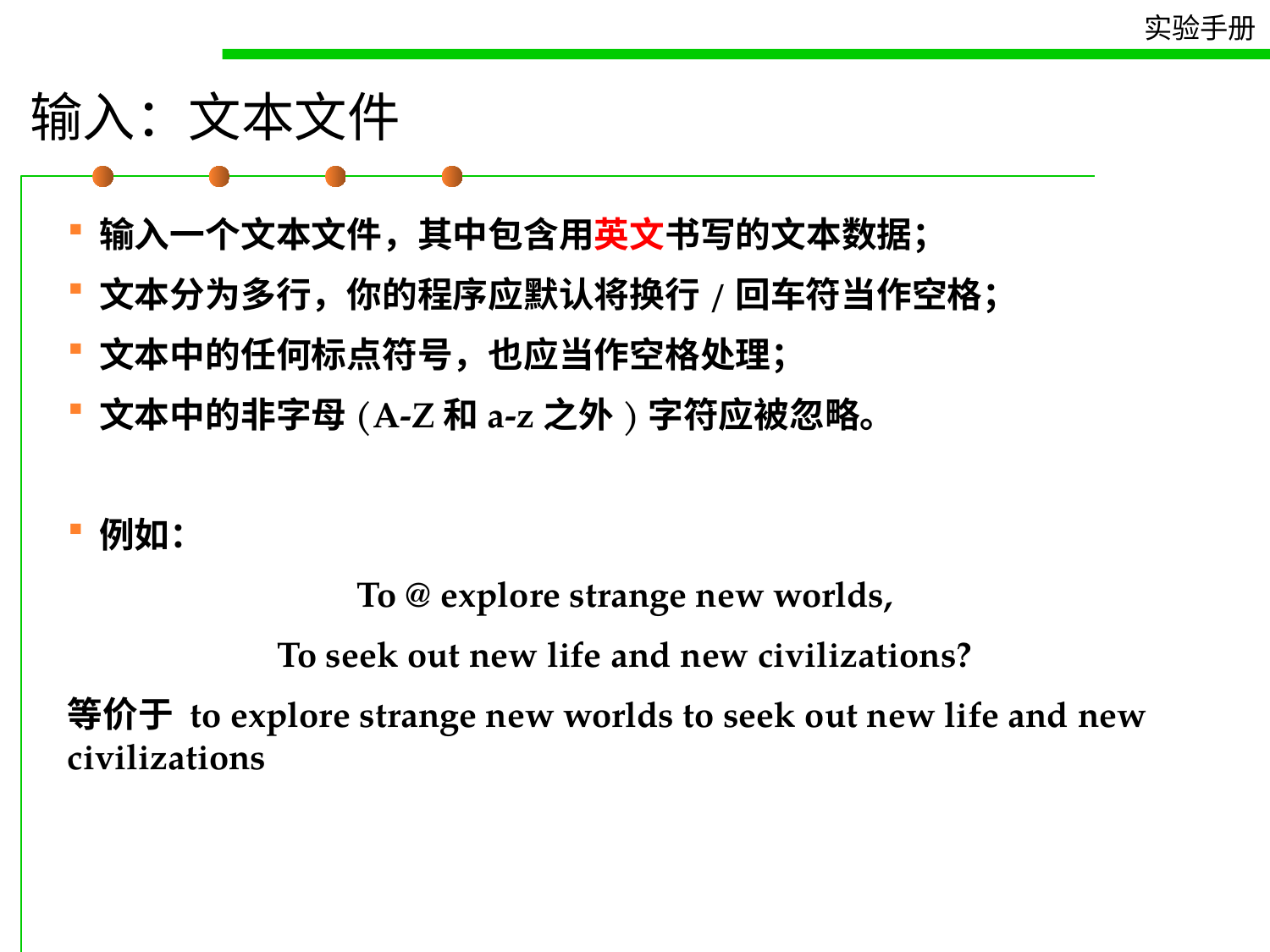

# 输入：文本文件
输入一个文本文件，其中包含用英文书写的文本数据；
文本分为多行，你的程序应默认将换行/回车符当作空格；
文本中的任何标点符号，也应当作空格处理；
文本中的非字母(A-Z和a-z之外)字符应被忽略。

例如：
To @ explore strange new worlds,
To seek out new life and new civilizations?
等价于 to explore strange new worlds to seek out new life and new civilizations